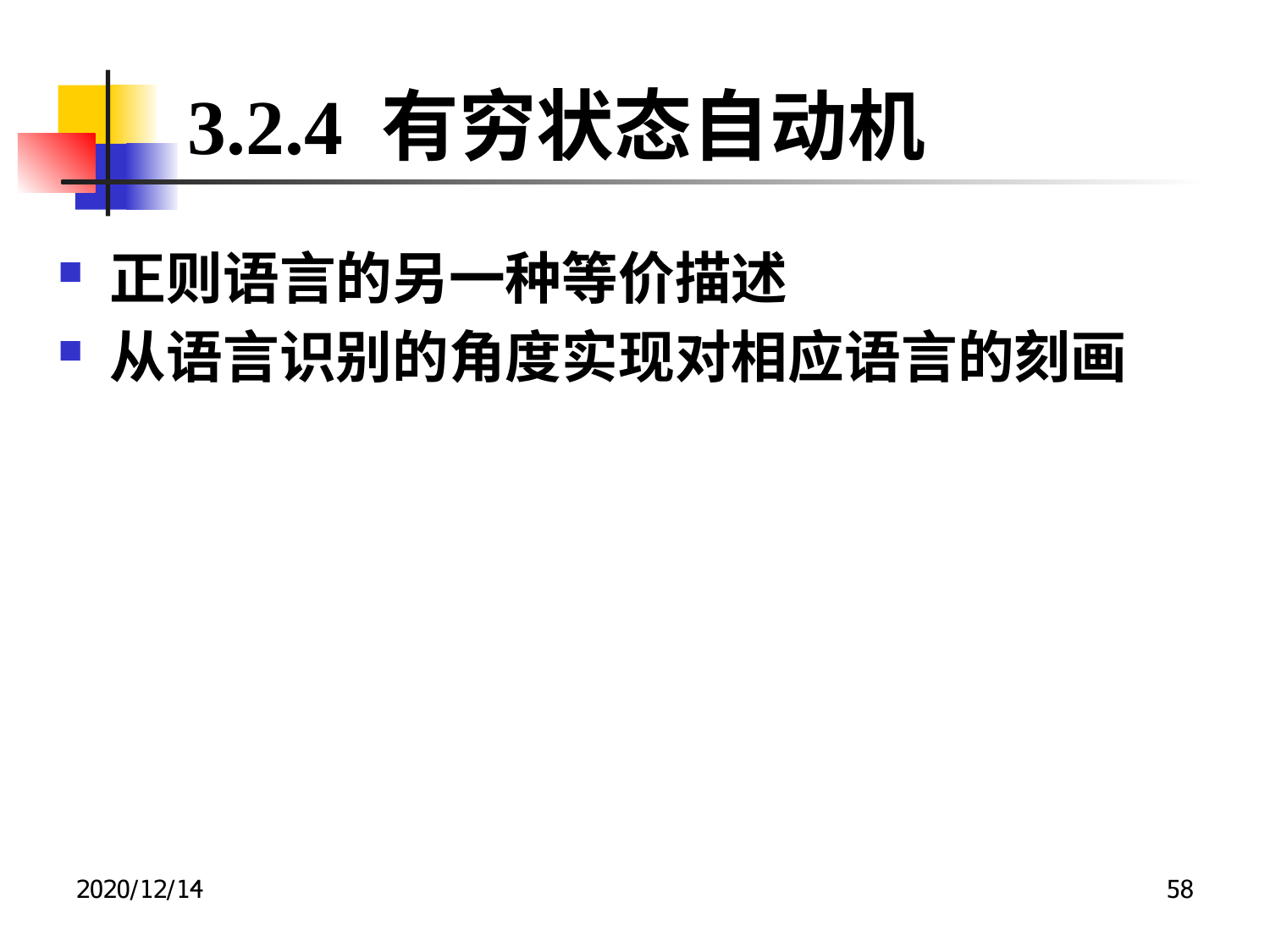

3.2.4 有穷状态自动机
 正则语言的另一种等价描述
 从语言识别的角度实现对相应语言的刻画
2020/12/14
58